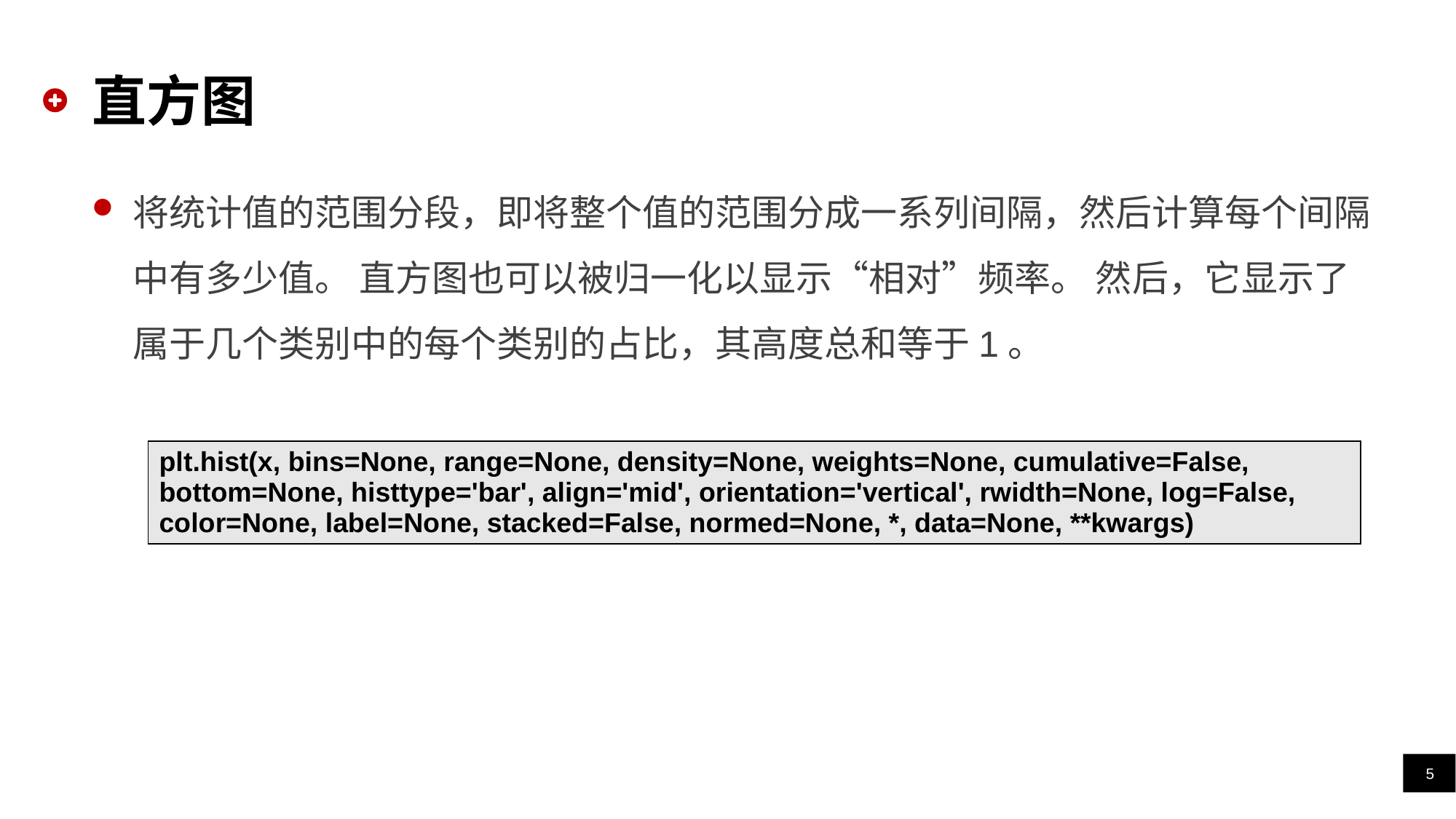

# 直方图
将统计值的范围分段，即将整个值的范围分成一系列间隔，然后计算每个间隔中有多少值。 直方图也可以被归一化以显示“相对”频率。 然后，它显示了属于几个类别中的每个类别的占比，其高度总和等于1。

| plt.hist(x, bins=None, range=None, density=None, weights=None, cumulative=False, bottom=None, histtype='bar', align='mid', orientation='vertical', rwidth=None, log=False, color=None, label=None, stacked=False, normed=None, \*, data=None, \*\*kwargs) |
| --- |